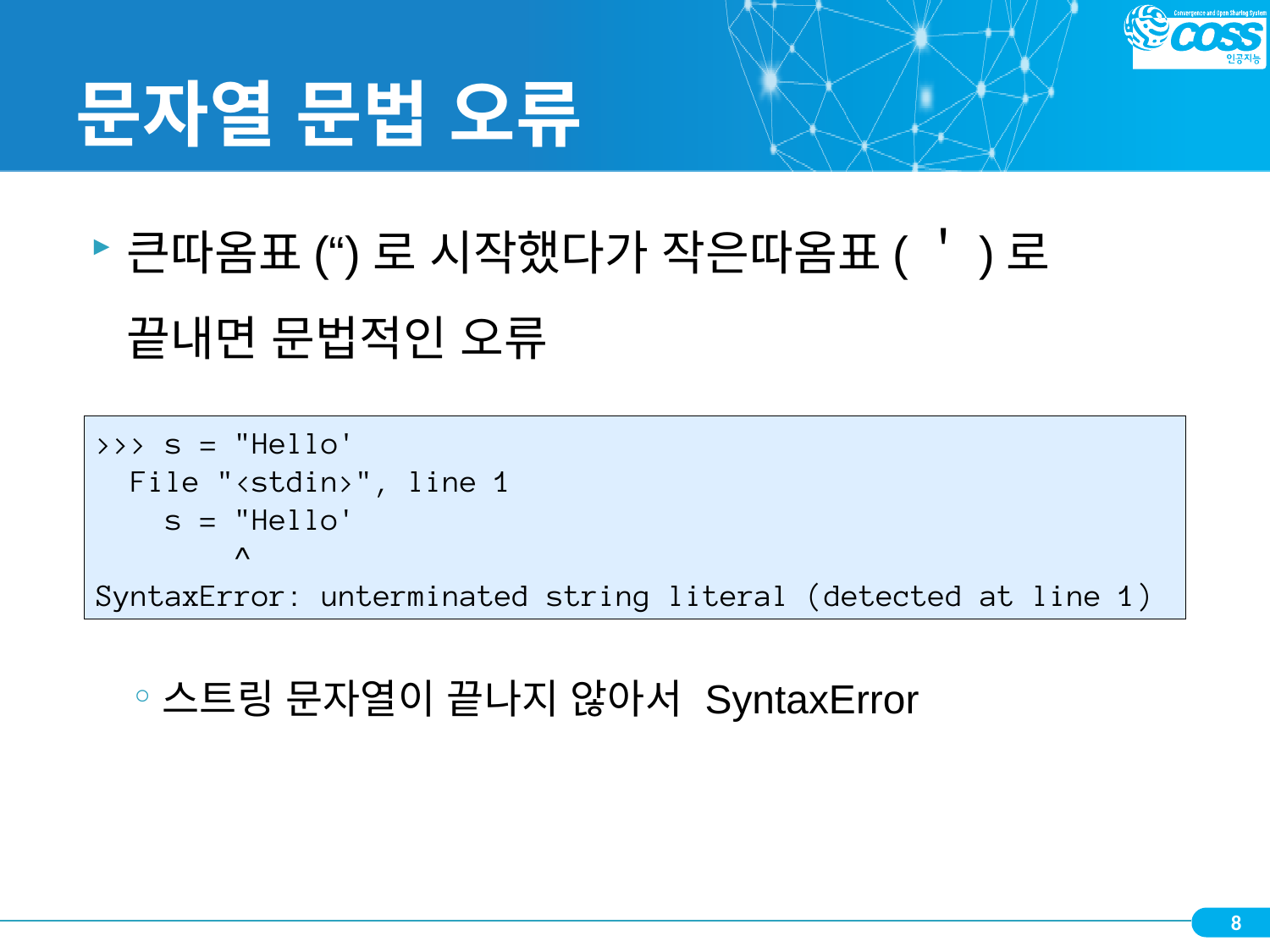

# 문자열 문법 오류
큰따옴표(“)로 시작했다가 작은따옴표(＇)로 끝내면 문법적인 오류

스트링 문자열이 끝나지 않아서 SyntaxError
>>> s = "Hello'
  File "<stdin>", line 1
    s = "Hello'
        ^
SyntaxError: unterminated string literal (detected at line 1)